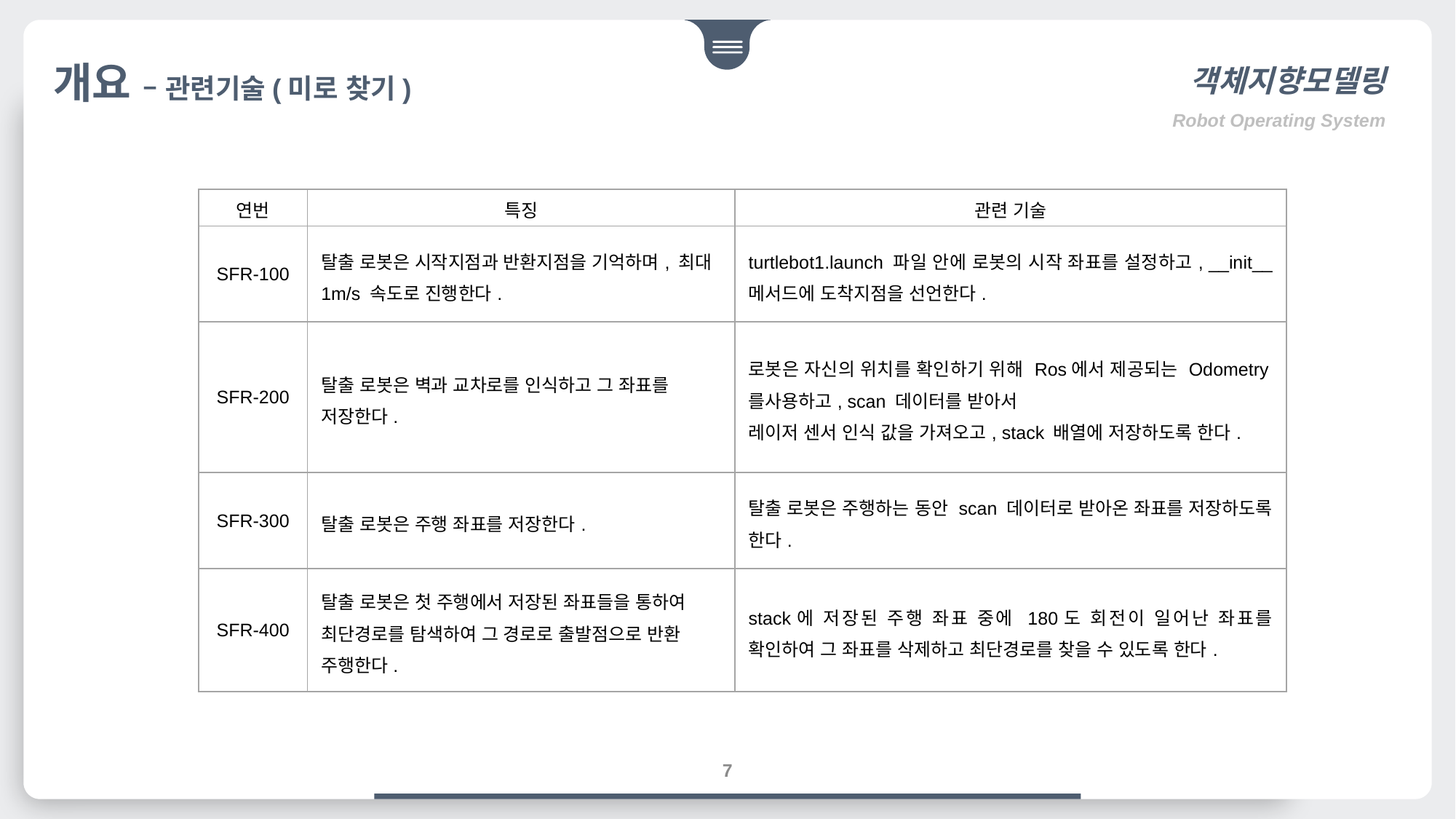

개요 – 관련기술(미로 찾기)
객체지향모델링
Robot Operating System
| 연번 | 특징 | 관련 기술 |
| --- | --- | --- |
| SFR-100 | 탈출 로봇은 시작지점과 반환지점을 기억하며, 최대 1m/s 속도로 진행한다. | turtlebot1.launch 파일 안에 로봇의 시작 좌표를 설정하고, \_\_init\_\_ 메서드에 도착지점을 선언한다. |
| SFR-200 | 탈출 로봇은 벽과 교차로를 인식하고 그 좌표를 저장한다. | 로봇은 자신의 위치를 확인하기 위해 Ros에서 제공되는 Odometry를사용하고, scan 데이터를 받아서 레이저 센서 인식 값을 가져오고, stack 배열에 저장하도록 한다. |
| SFR-300 | 탈출 로봇은 주행 좌표를 저장한다. | 탈출 로봇은 주행하는 동안 scan 데이터로 받아온 좌표를 저장하도록 한다. |
| SFR-400 | 탈출 로봇은 첫 주행에서 저장된 좌표들을 통하여 최단경로를 탐색하여 그 경로로 출발점으로 반환 주행한다. | stack에 저장된 주행 좌표 중에 180도 회전이 일어난 좌표를 확인하여 그 좌표를 삭제하고 최단경로를 찾을 수 있도록 한다. |
7